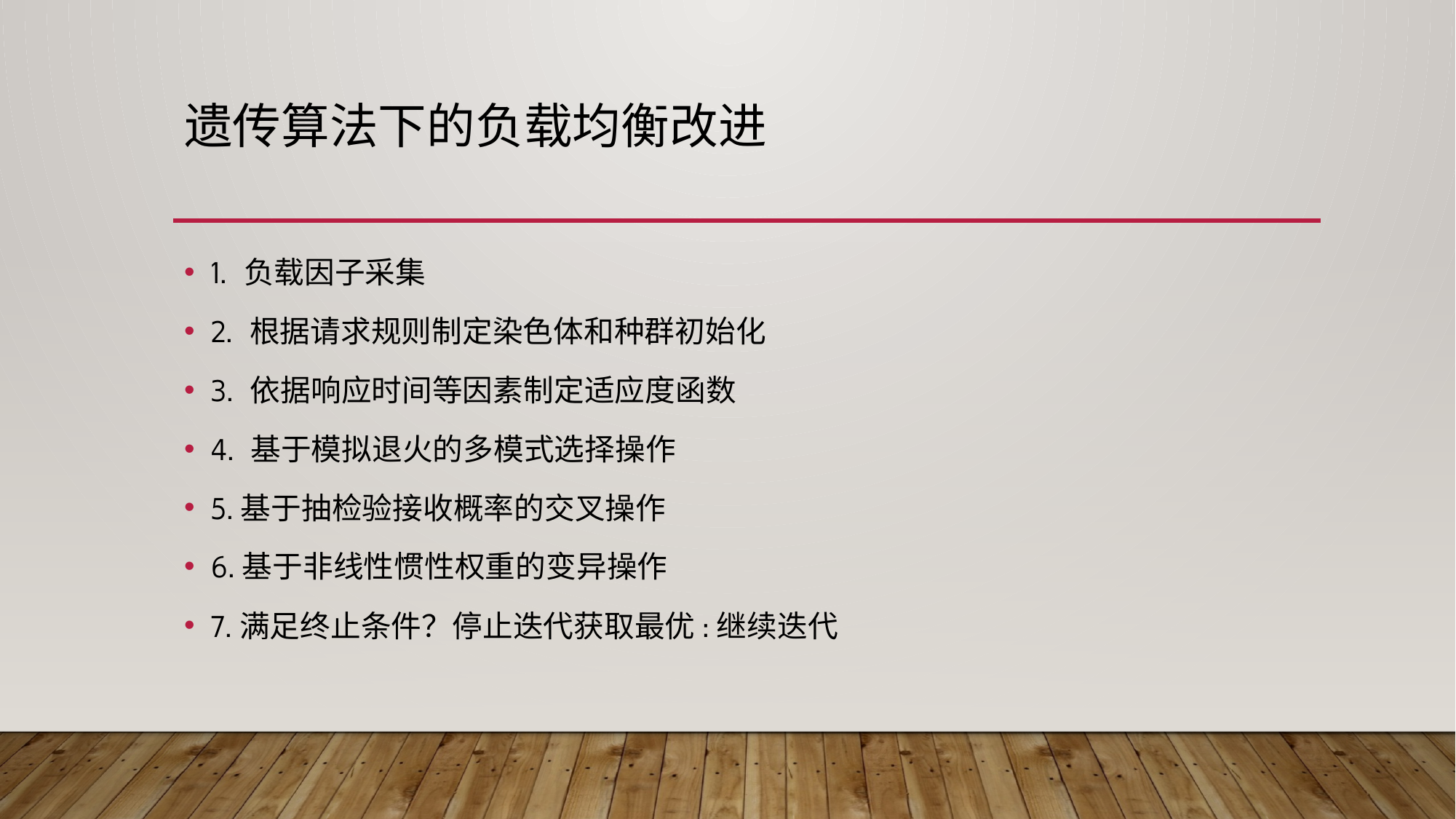

# 遗传算法下的负载均衡改进
1. 负载因子采集
2. 根据请求规则制定染色体和种群初始化
3. 依据响应时间等因素制定适应度函数
4. 基于模拟退火的多模式选择操作
5.基于抽检验接收概率的交叉操作
6.基于非线性惯性权重的变异操作
7.满足终止条件？停止迭代获取最优:继续迭代